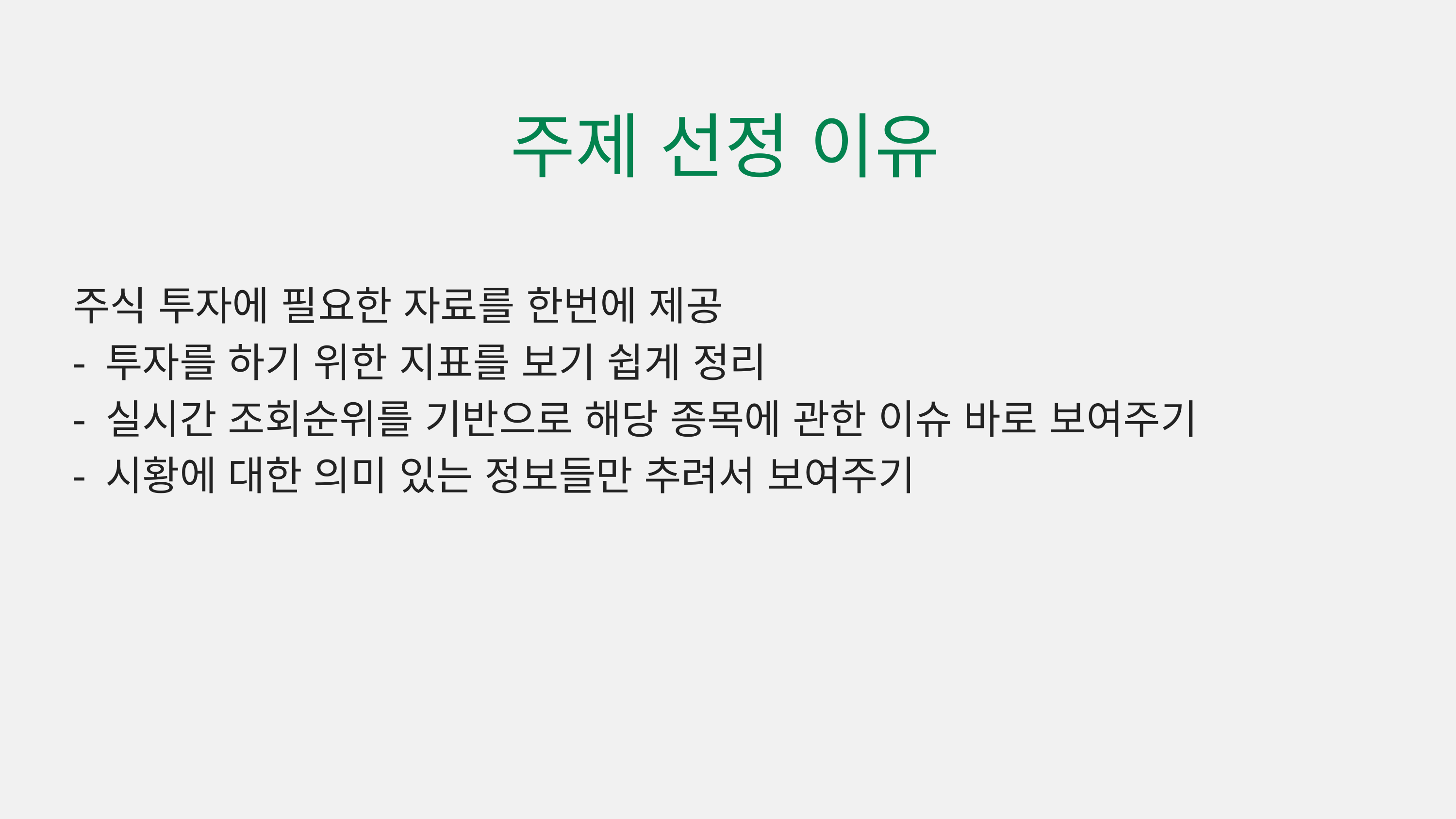

주제 선정 이유
주식 투자에 필요한 자료를 한번에 제공
- 투자를 하기 위한 지표를 보기 쉽게 정리
- 실시간 조회순위를 기반으로 해당 종목에 관한 이슈 바로 보여주기
- 시황에 대한 의미 있는 정보들만 추려서 보여주기